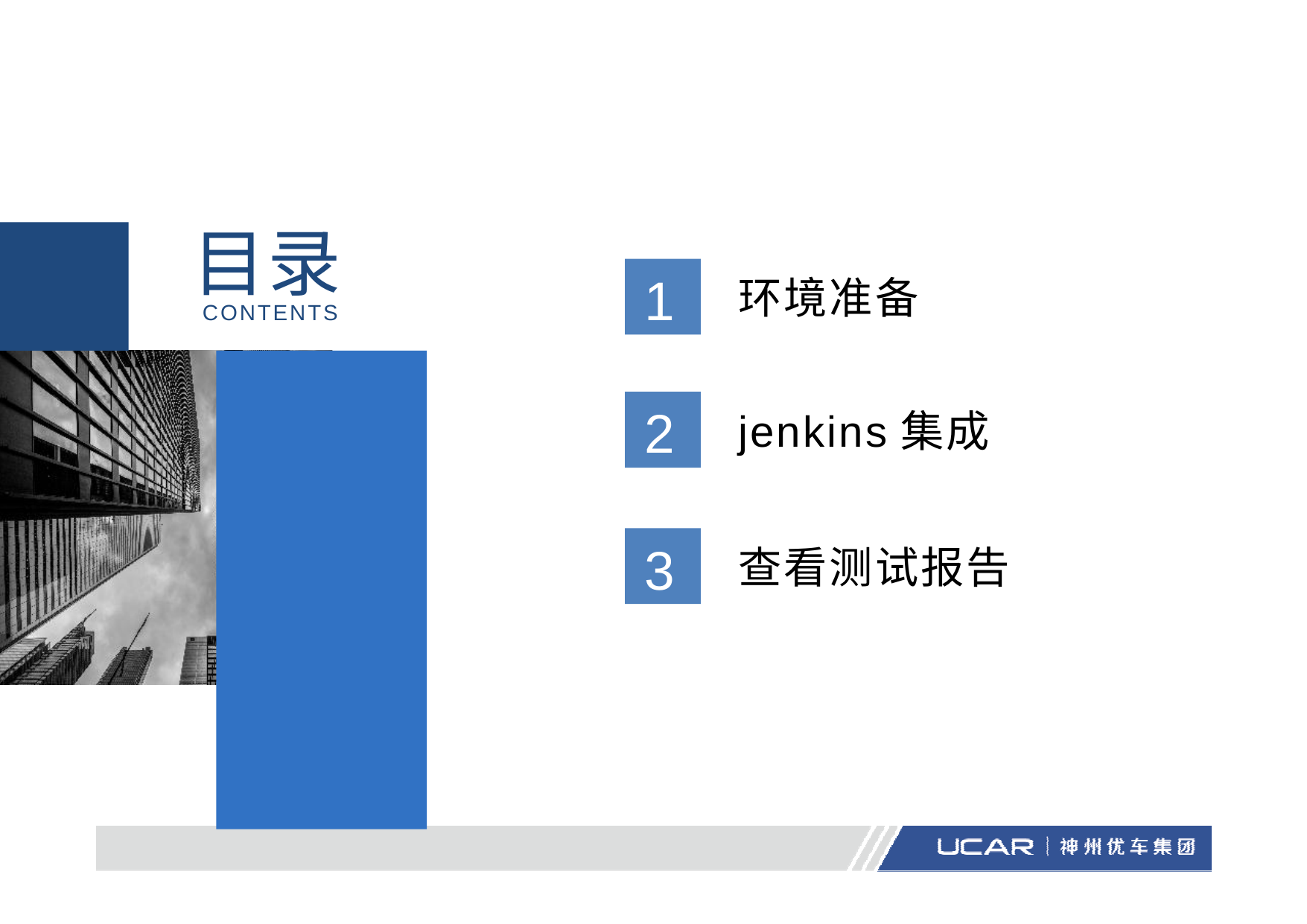

目录

1
环境准备
CONTENTS

2
jenkins集成

3
查看测试报告